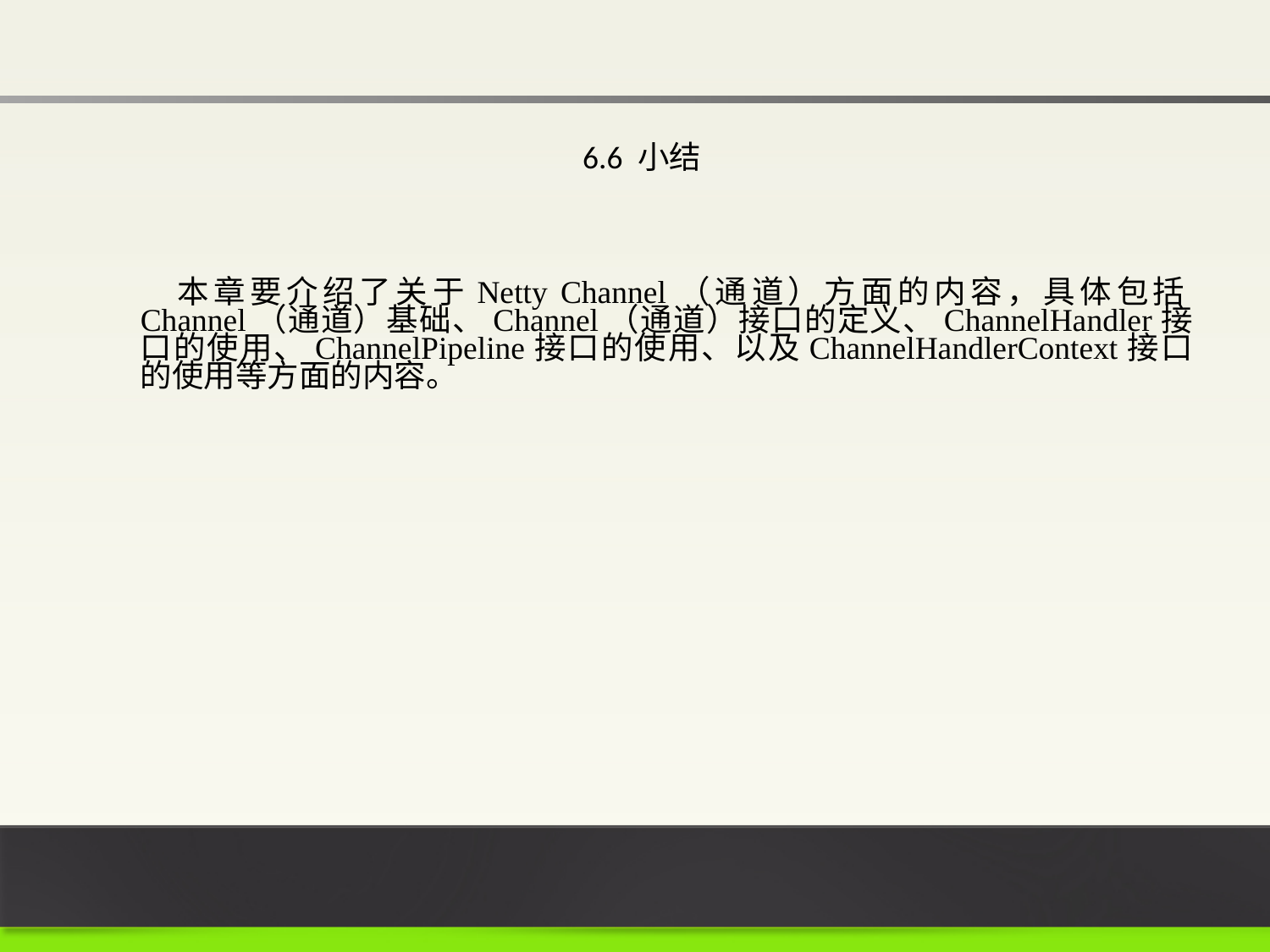

6.6 小结
本章要介绍了关于Netty Channel（通道）方面的内容，具体包括Channel（通道）基础、Channel（通道）接口的定义、ChannelHandler接口的使用、ChannelPipeline接口的使用、以及ChannelHandlerContext接口的使用等方面的内容。